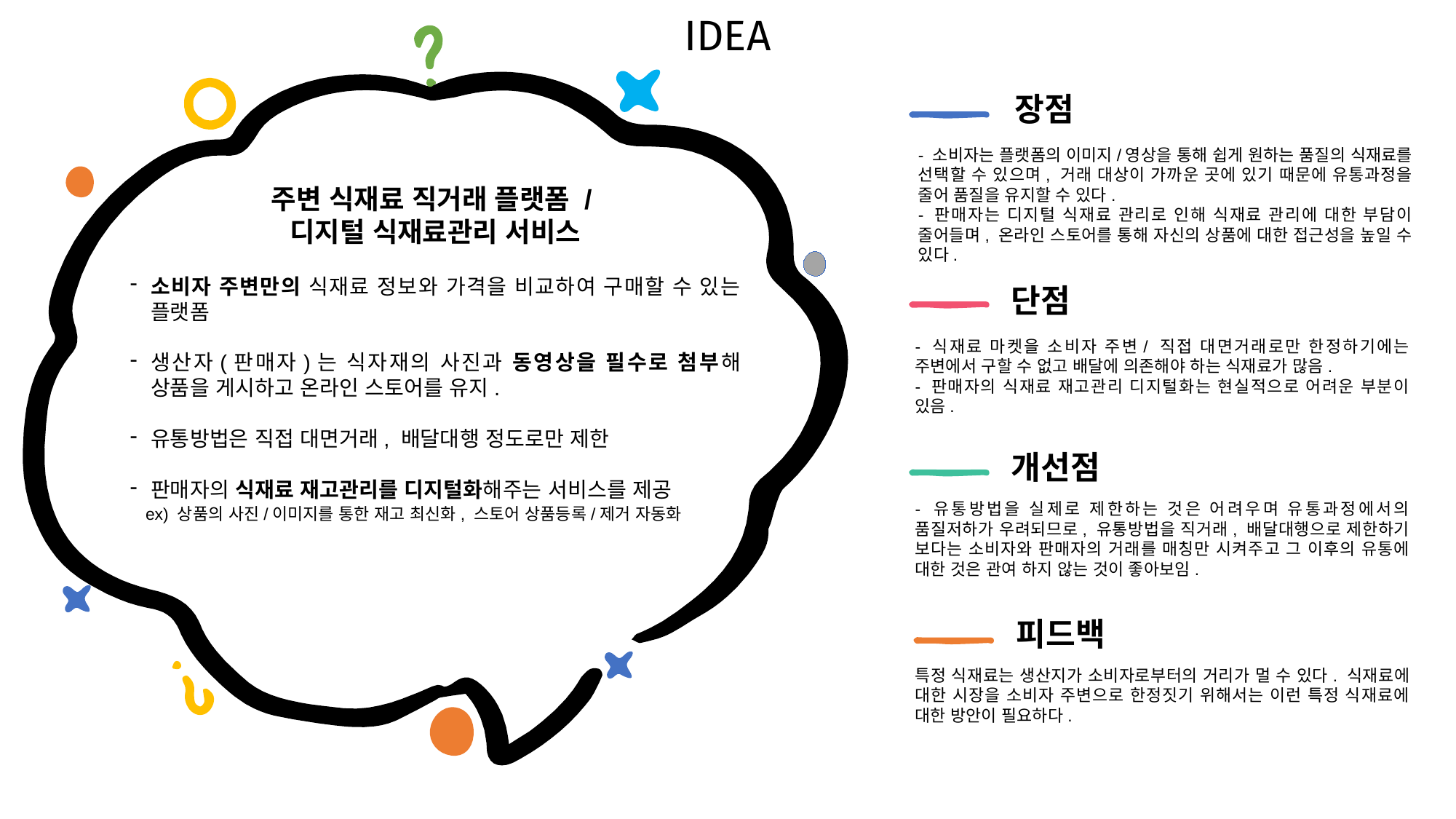

# IDEA

장점

- 소비자는 플랫폼의 이미지/영상을 통해 쉽게 원하는 품질의 식재료를 선택할 수 있으며, 거래 대상이 가까운 곳에 있기 때문에 유통과정을 줄어 품질을 유지할 수 있다.
- 판매자는 디지털 식재료 관리로 인해 식재료 관리에 대한 부담이 줄어들며, 온라인 스토어를 통해 자신의 상품에 대한 접근성을 높일 수 있다.

주변 식재료 직거래 플랫폼 /
디지털 식재료관리 서비스

소비자 주변만의 식재료 정보와 가격을 비교하여 구매할 수 있는 플랫폼

생산자(판매자)는 식자재의 사진과 동영상을 필수로 첨부해 상품을 게시하고 온라인 스토어를 유지.

유통방법은 직접 대면거래, 배달대행 정도로만 제한

판매자의 식재료 재고관리를 디지털화해주는 서비스를 제공
   ex) 상품의 사진/이미지를 통한 재고 최신화, 스토어 상품등록/제거 자동화

단점

- 식재료 마켓을 소비자 주변/ 직접 대면거래로만 한정하기에는 주변에서 구할 수 없고 배달에 의존해야 하는 식재료가 많음.
- 판매자의 식재료 재고관리 디지털화는 현실적으로 어려운 부분이 있음.
개선점

- 유통방법을 실제로 제한하는 것은 어려우며 유통과정에서의 품질저하가 우려되므로, 유통방법을 직거래, 배달대행으로 제한하기 보다는 소비자와 판매자의 거래를 매칭만 시켜주고 그 이후의 유통에 대한 것은 관여 하지 않는 것이 좋아보임.

피드백

특정 식재료는 생산지가 소비자로부터의 거리가 멀 수 있다. 식재료에 대한 시장을 소비자 주변으로 한정짓기 위해서는 이런 특정 식재료에 대한 방안이 필요하다.